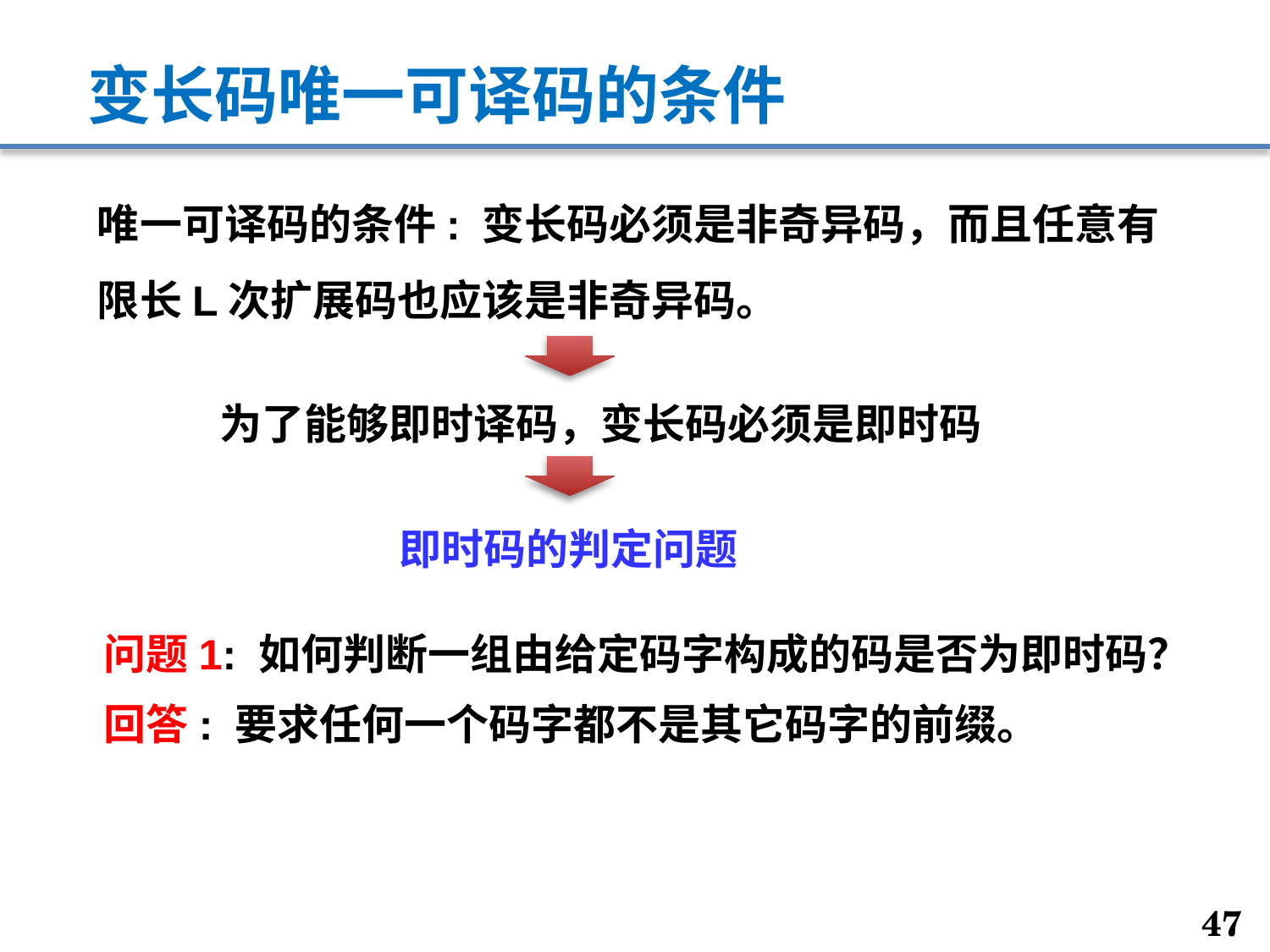

# 变长码唯一可译码的条件
唯一可译码的条件: 变长码必须是非奇异码，而且任意有限长L次扩展码也应该是非奇异码。

为了能够即时译码，变长码必须是即时码

即时码的判定问题
问题1: 如何判断一组由给定码字构成的码是否为即时码？
回答: 要求任何一个码字都不是其它码字的前缀。
47